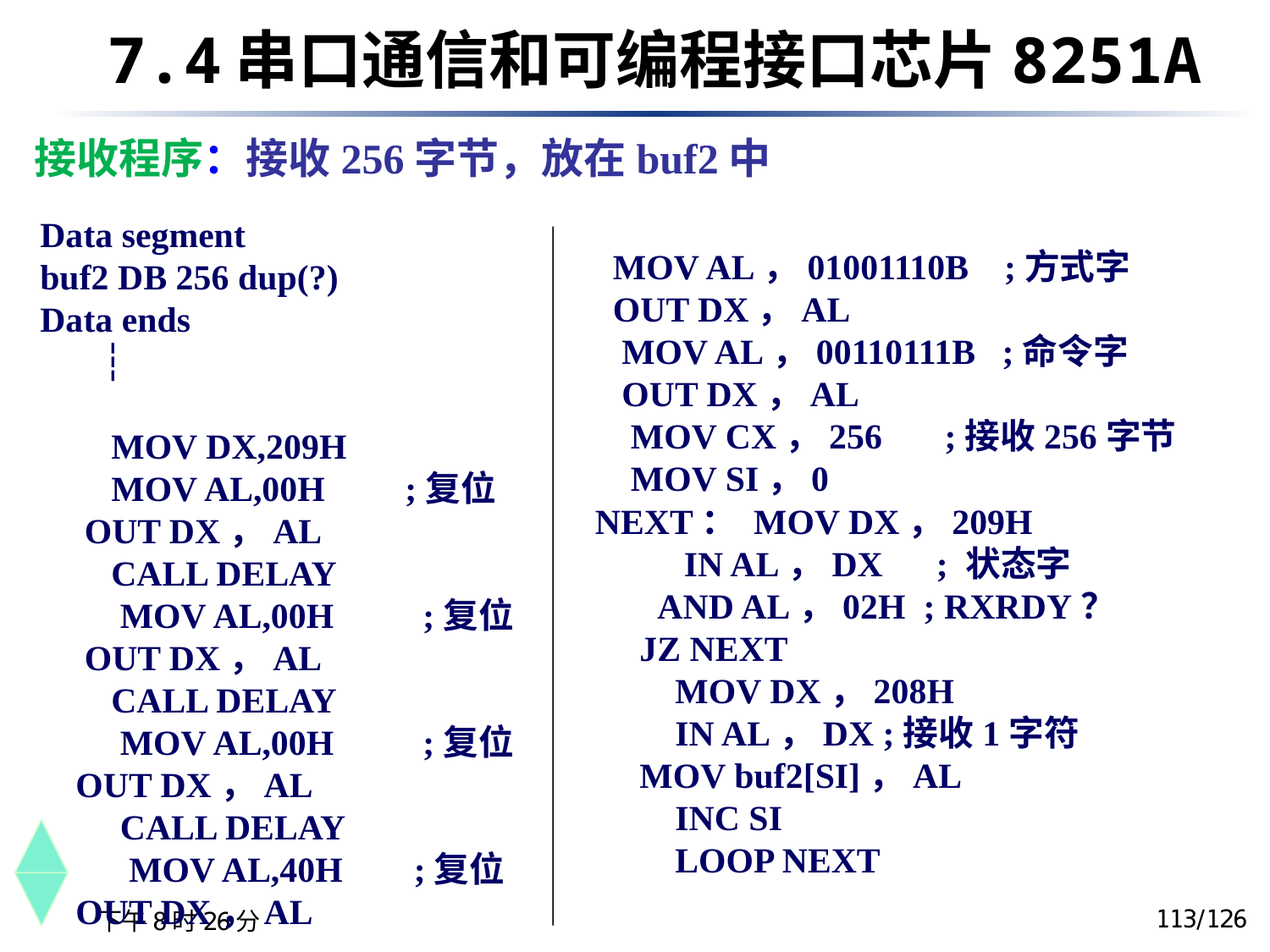

7.4	串口通信和可编程接口芯片8251A
接收程序：接收256字节，放在buf2中
Data segment
buf2 DB 256 dup(?)
Data ends
       ┆

        MOV DX,209H
        MOV AL,00H         ;复位
     OUT DX，AL
        CALL DELAY
         MOV AL,00H          ;复位
     OUT DX，AL
        CALL DELAY
         MOV AL,00H          ;复位
    OUT DX，AL
         CALL DELAY
          MOV AL,40H        ;复位
    OUT DX，AL

  MOV AL，01001110B    ;方式字
  OUT DX，AL
   MOV AL，00110111B   ;命令字
   OUT DX，AL
    MOV CX，256       ;接收256字节
    MOV SI，0
NEXT： MOV DX，209H
          IN AL，DX      ; 状态字
       AND AL，02H  ; RXRDY？
     JZ NEXT
         MOV DX，208H
         IN AL，DX ;接收1字符
     MOV buf2[SI]，AL
         INC SI
         LOOP NEXT
113/126
下午8时26分